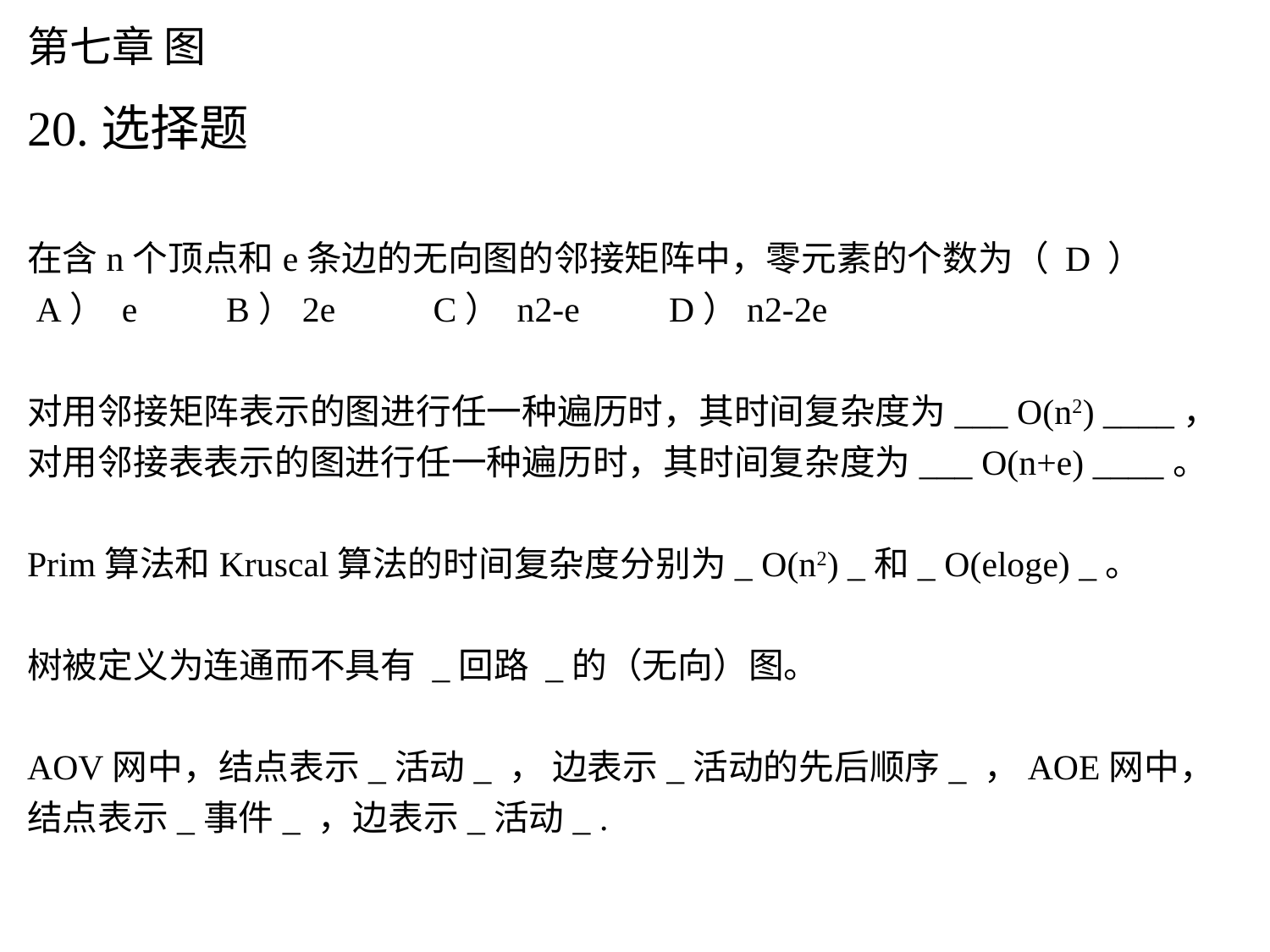

# 第七章 图
20.选择题

在含n个顶点和e条边的无向图的邻接矩阵中，零元素的个数为（ D ）
 A） e          B）2e           C） n2-e          D）n2-2e

对用邻接矩阵表示的图进行任一种遍历时，其时间复杂度为___ O(n2) ____，对用邻接表表示的图进行任一种遍历时，其时间复杂度为___ O(n+e) ____。

Prim算法和Kruscal算法的时间复杂度分别为_ O(n2) _和_ O(eloge) _。

树被定义为连通而不具有 _回路 _的（无向）图。

AOV网中，结点表示_活动_ ， 边表示_活动的先后顺序_ ，AOE网中，结点表示_事件_ ，边表示_活动_ .